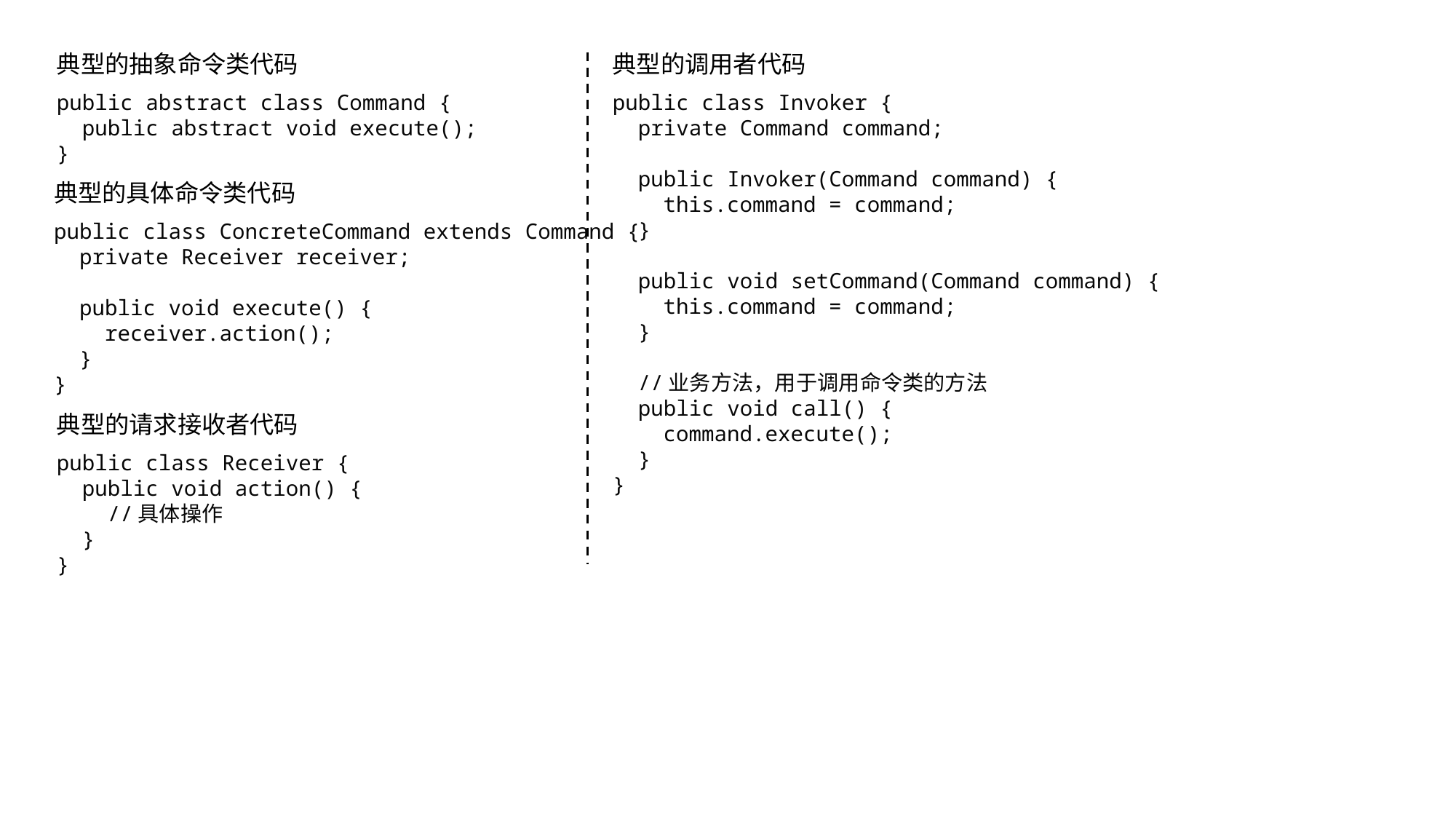

典型的抽象命令类代码
public abstract class Command {
  public abstract void execute();
}
典型的调用者代码
public class Invoker {
  private Command command;

  public Invoker(Command command) {
    this.command = command;
  }

  public void setCommand(Command command) {
    this.command = command;
  }

  //业务方法，用于调用命令类的方法
  public void call() {
    command.execute();
  }
}
典型的具体命令类代码
public class ConcreteCommand extends Command {
  private Receiver receiver;

  public void execute() {
    receiver.action();
  }
}
典型的请求接收者代码
public class Receiver {
  public void action() {
    //具体操作
  }
}